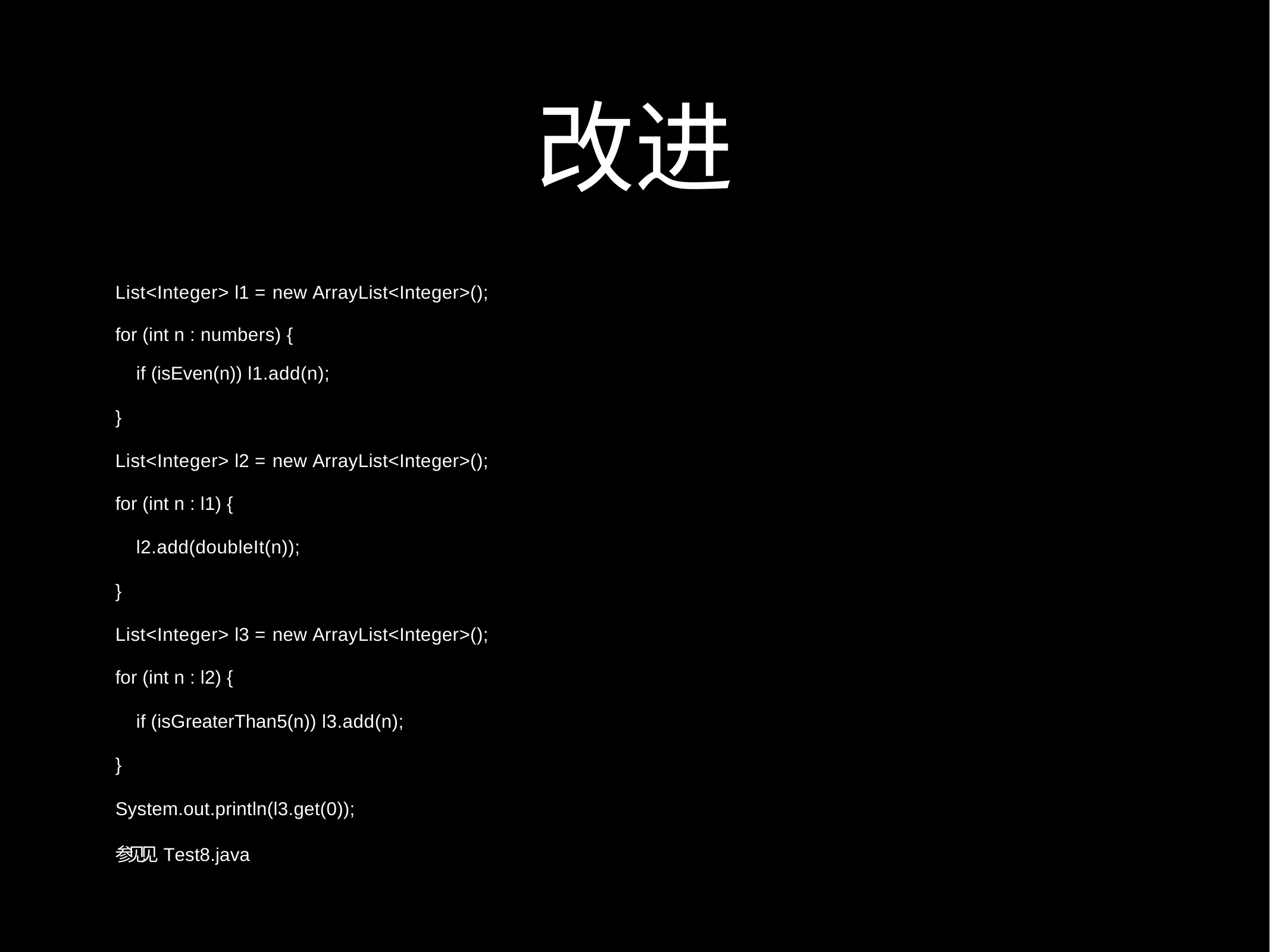

改进
List<Integer> l1 = new ArrayList<Integer>(); for (int n : numbers) {
if (isEven(n)) l1.add(n);

}
List<Integer> l2 = new ArrayList<Integer>(); for (int n : l1) {

l2.add(doubleIt(n));

}
List<Integer> l3 = new ArrayList<Integer>(); for (int n : l2) {

if (isGreaterThan5(n)) l3.add(n);

}

System.out.println(l3.get(0));

参⻅见Test8.java